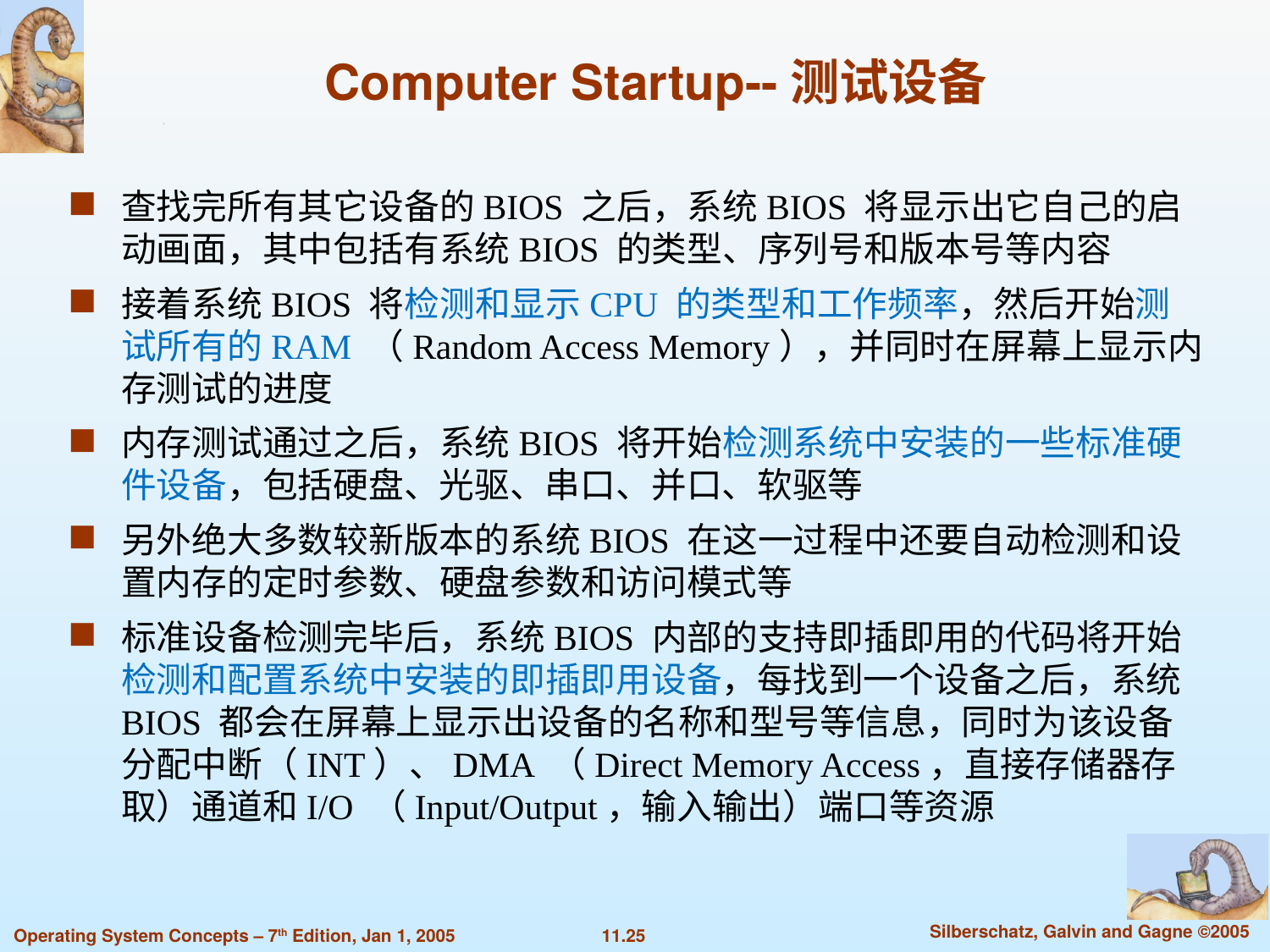

Computer Startup--测试设备
查找完所有其它设备的BIOS 之后，系统BIOS 将显示出它自己的启动画面，其中包括有系统BIOS 的类型、序列号和版本号等内容
接着系统BIOS 将检测和显示CPU 的类型和工作频率，然后开始测试所有的RAM （Random Access Memory），并同时在屏幕上显示内存测试的进度
内存测试通过之后，系统BIOS 将开始检测系统中安装的一些标准硬件设备，包括硬盘、光驱、串口、并口、软驱等
另外绝大多数较新版本的系统BIOS 在这一过程中还要自动检测和设置内存的定时参数、硬盘参数和访问模式等
标准设备检测完毕后，系统BIOS 内部的支持即插即用的代码将开始检测和配置系统中安装的即插即用设备，每找到一个设备之后，系统BIOS 都会在屏幕上显示出设备的名称和型号等信息，同时为该设备分配中断（INT）、DMA （Direct Memory Access，直接存储器存取）通道和I/O （Input/Output，输入输出）端口等资源